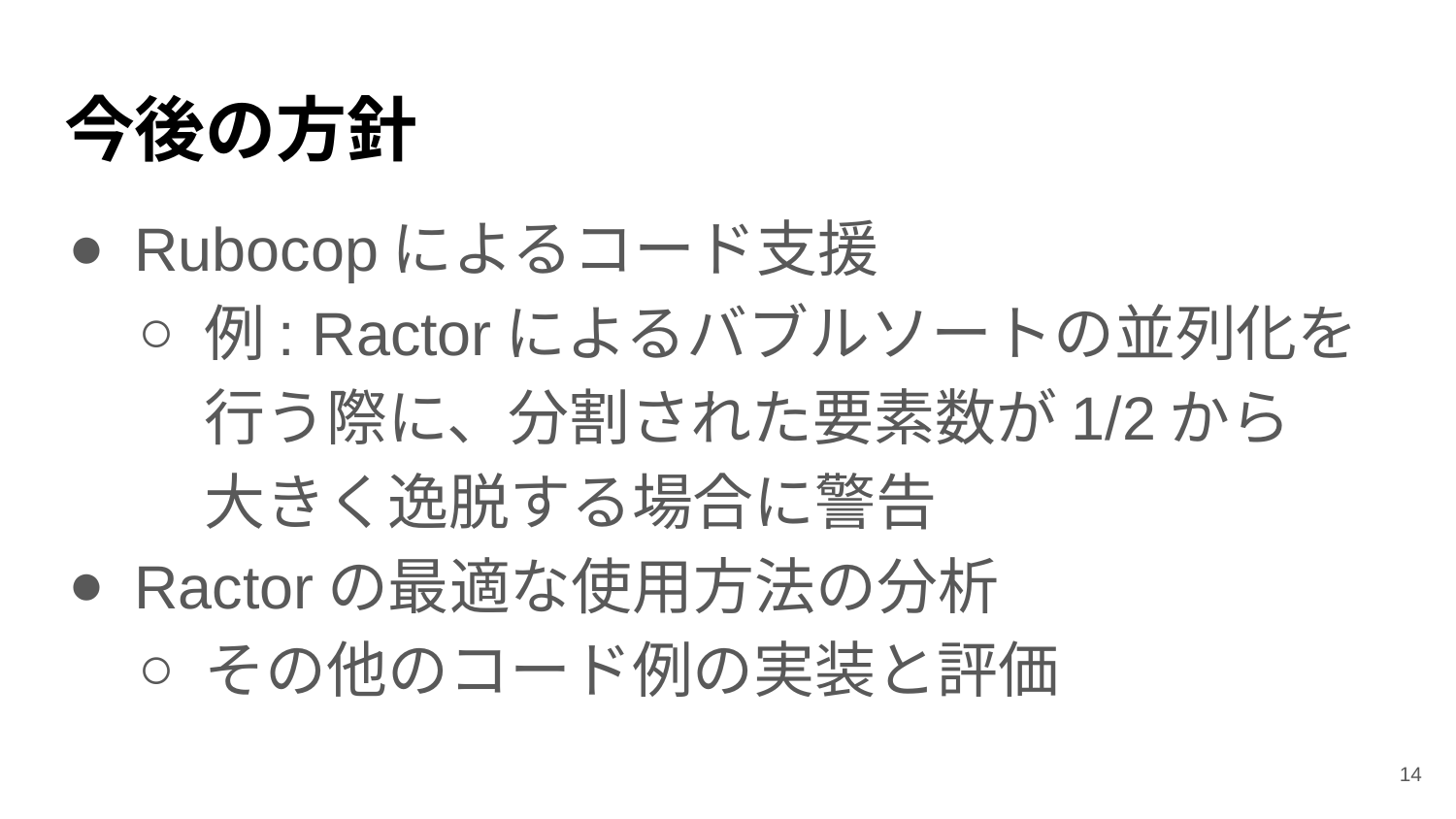

# 今後の方針
Rubocopによるコード支援
例: Ractorによるバブルソートの並列化を行う際に、分割された要素数が1/2から
大きく逸脱する場合に警告
Ractorの最適な使用方法の分析
その他のコード例の実装と評価
14